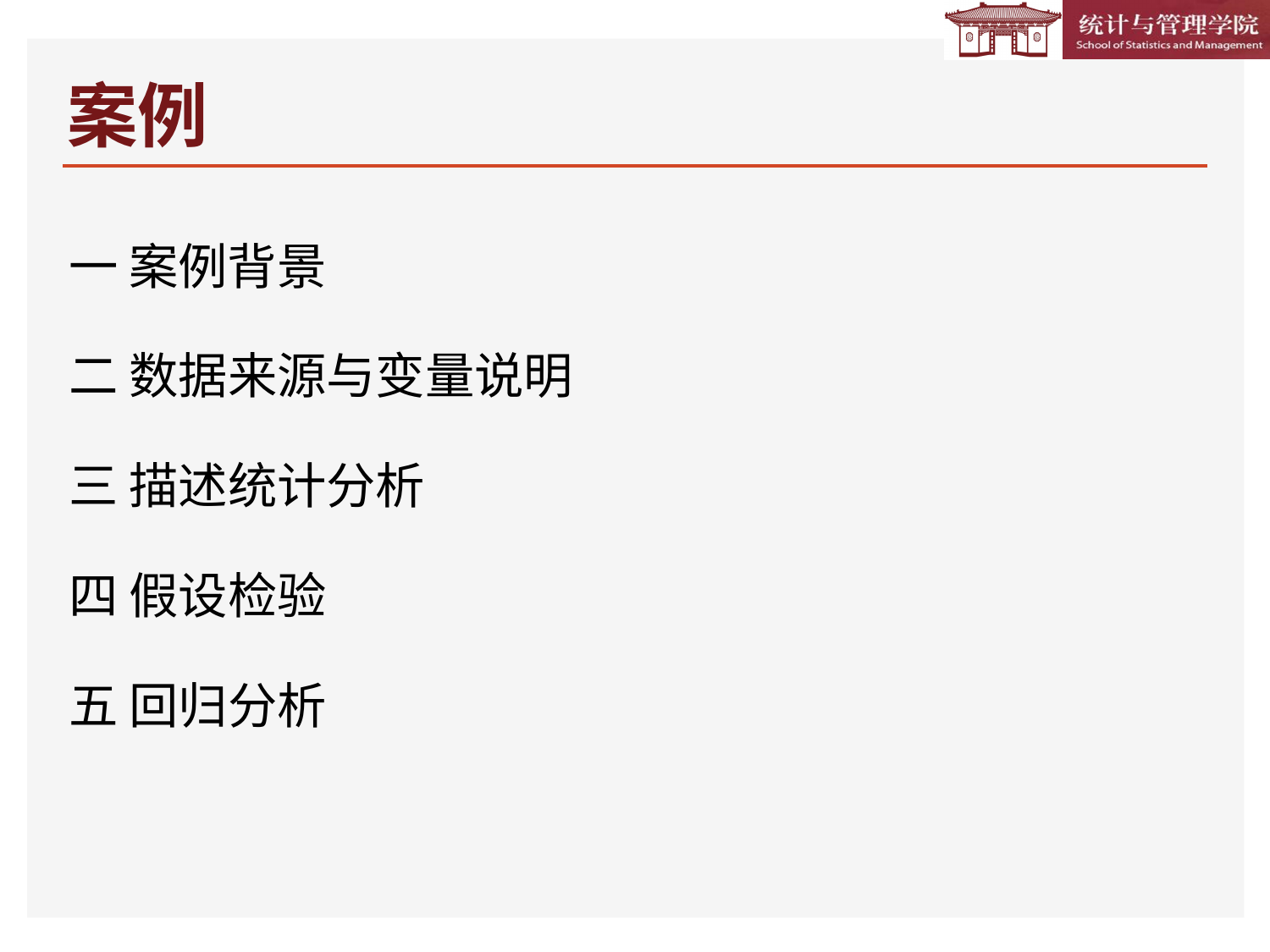

# 案例
一 案例背景
二 数据来源与变量说明
三 描述统计分析
四 假设检验
五 回归分析